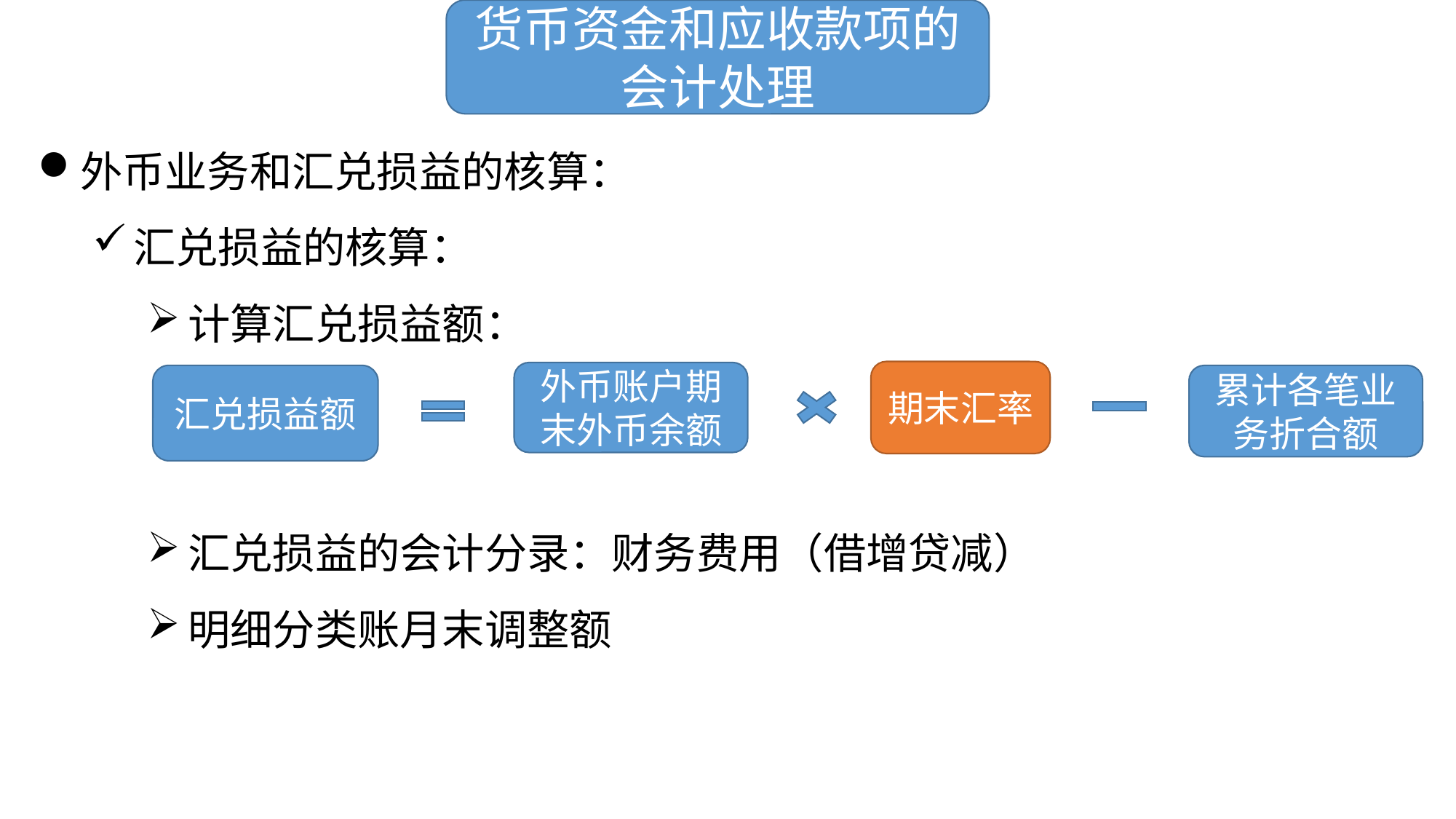

货币资金和应收款项的会计处理
外币业务和汇兑损益的核算：
汇兑损益的核算：
计算汇兑损益额：

汇兑损益的会计分录：财务费用（借增贷减）
明细分类账月末调整额
期末汇率
外币账户期末外币余额
汇兑损益额
累计各笔业务折合额